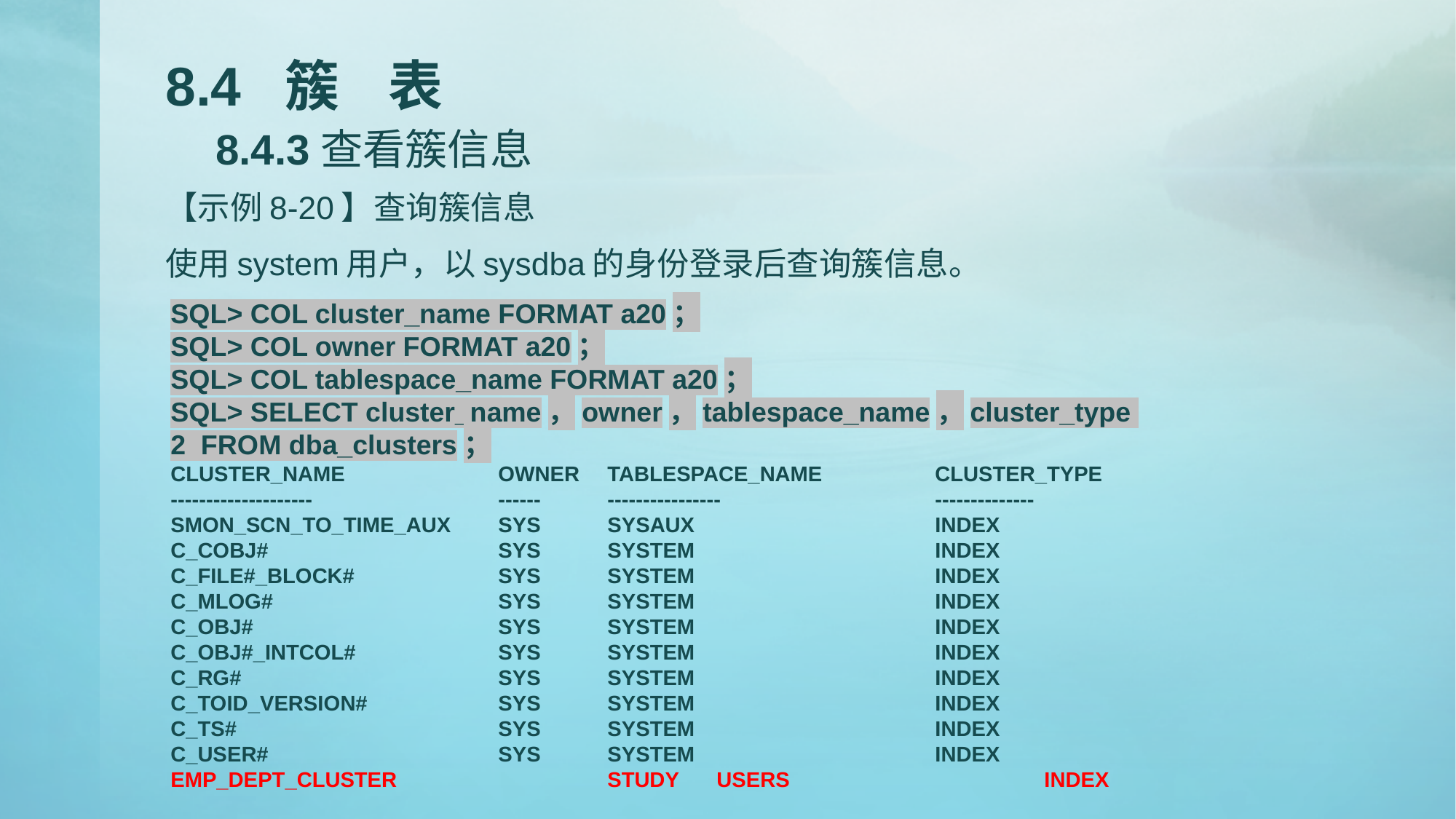

# 8.4  簇    表 8.4.3查看簇信息
【示例8-20】查询簇信息
使用system用户，以sysdba的身份登录后查询簇信息。
SQL> COL cluster_name FORMAT a20；
SQL> COL owner FORMAT a20；
SQL> COL tablespace_name FORMAT a20；
SQL> SELECT cluster_name，owner，tablespace_name，cluster_type
2  FROM dba_clusters；
CLUSTER_NAME		OWNER	TABLESPACE_NAME		CLUSTER_TYPE
--------------------		------	----------------		--------------
SMON_SCN_TO_TIME_AUX	SYS	SYSAUX			INDEX
C_COBJ#			SYS	SYSTEM			INDEX
C_FILE#_BLOCK#		SYS	SYSTEM			INDEX
C_MLOG#			SYS	SYSTEM			INDEX
C_OBJ#			SYS	SYSTEM			INDEX
C_OBJ#_INTCOL#		SYS	SYSTEM			INDEX
C_RG#			SYS	SYSTEM			INDEX
C_TOID_VERSION#		SYS	SYSTEM			INDEX
C_TS#			SYS	SYSTEM			INDEX
C_USER#			SYS	SYSTEM			INDEX
EMP_DEPT_CLUSTER		STUDY	USERS			INDEX